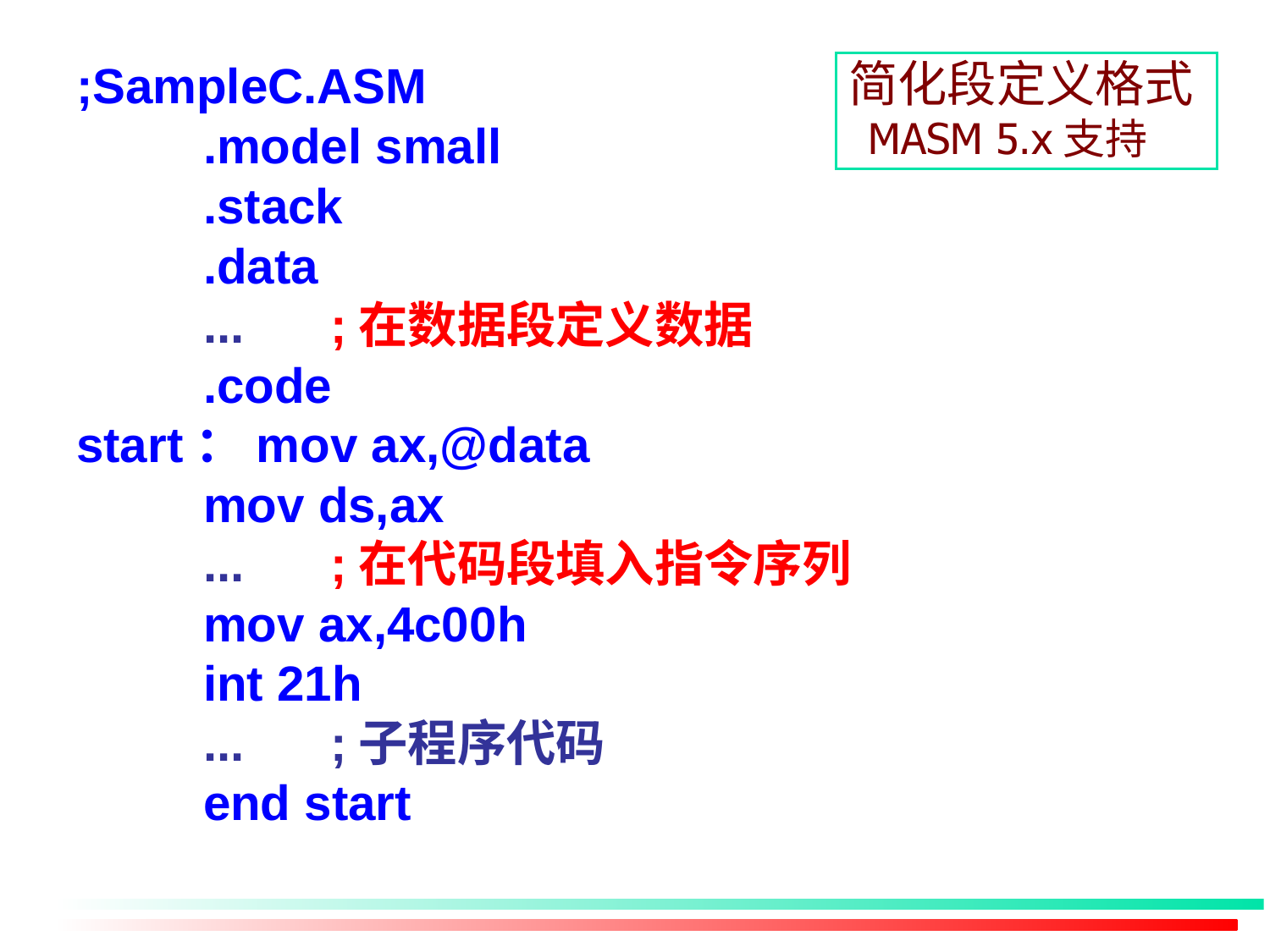

;SampleC.ASM
	.model small
	.stack
	.data
	...	;在数据段定义数据
	.code
start：mov ax,@data
	mov ds,ax
	...	;在代码段填入指令序列
	mov ax,4c00h
	int 21h
	...	;子程序代码
	end start
# 简化段定义格式 MASM 5.x支持